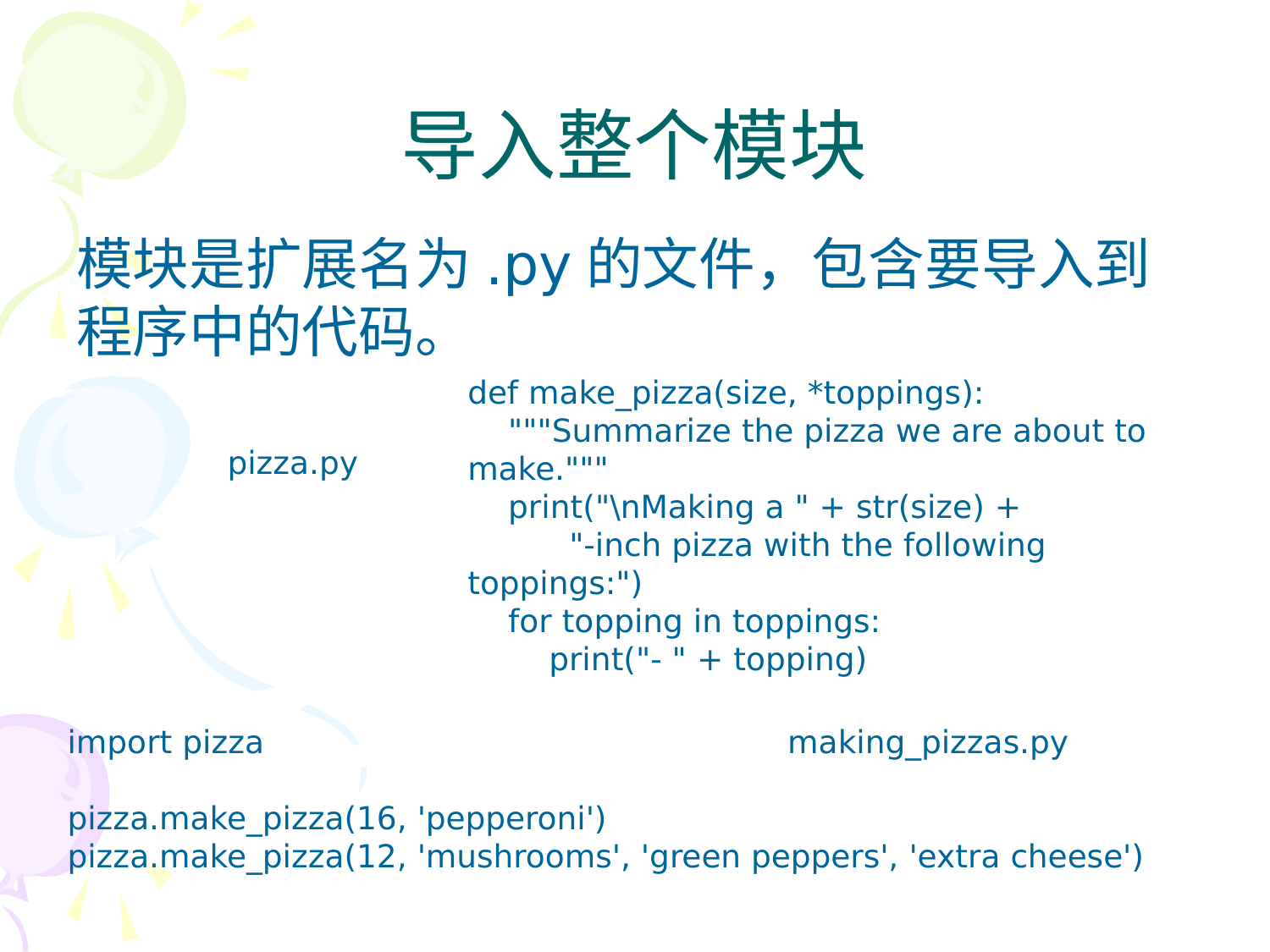

# 导入整个模块
模块是扩展名为.py的文件，包含要导入到程序中的代码。
def make_pizza(size, *toppings):
    """Summarize the pizza we are about to make."""
    print("\nMaking a " + str(size) +
          "-inch pizza with the following toppings:")
    for topping in toppings:
        print("- " + topping)
pizza.py
making_pizzas.py
import pizza

pizza.make_pizza(16, 'pepperoni')
pizza.make_pizza(12, 'mushrooms', 'green peppers', 'extra cheese')